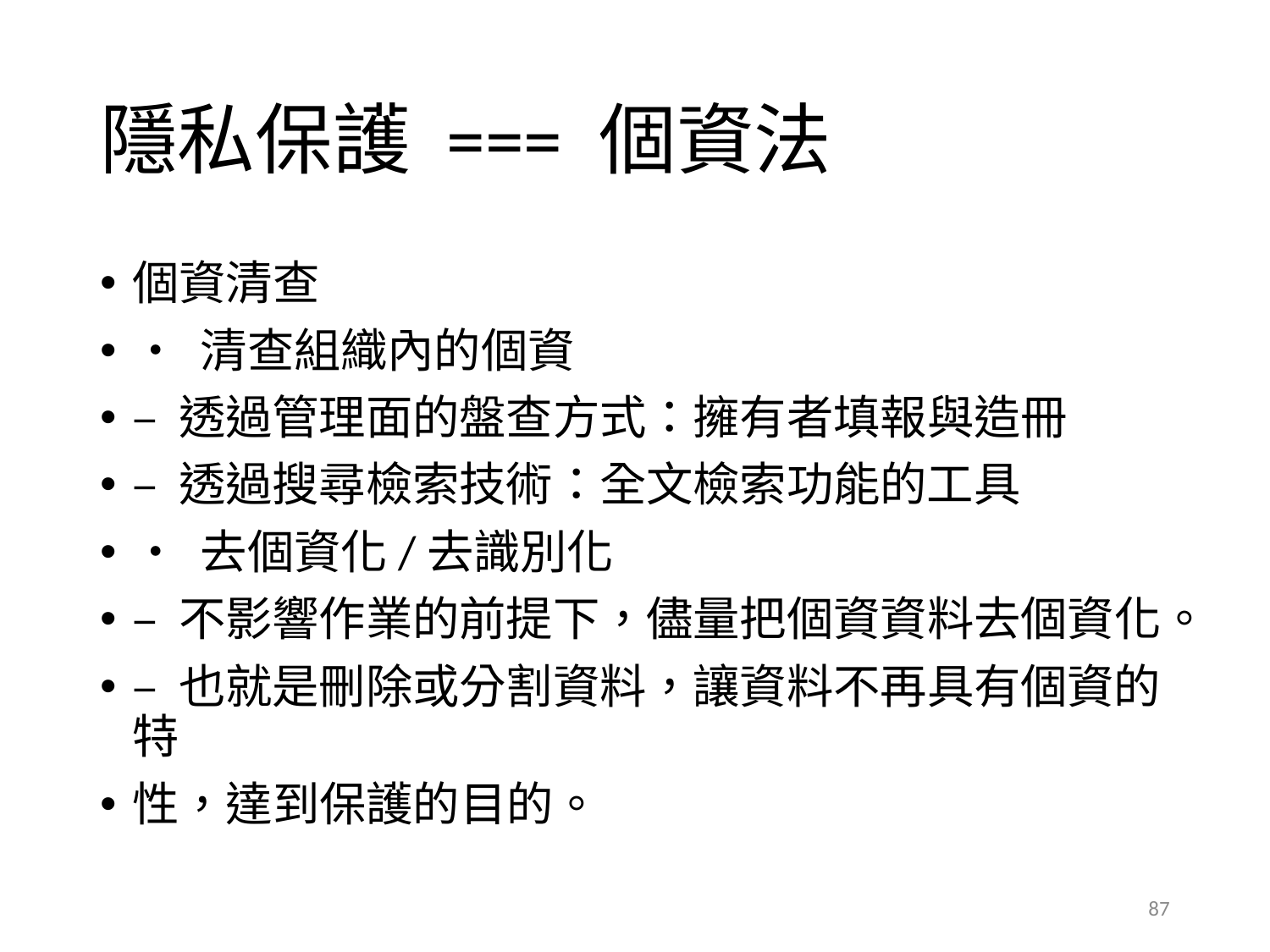

# 隱私保護 === 個資法
個資清查
• 清查組織內的個資
– 透過管理面的盤查方式：擁有者填報與造冊
– 透過搜尋檢索技術：全文檢索功能的工具
• 去個資化/去識別化
– 不影響作業的前提下，儘量把個資資料去個資化。
– 也就是刪除或分割資料，讓資料不再具有個資的特
性，達到保護的目的。
87